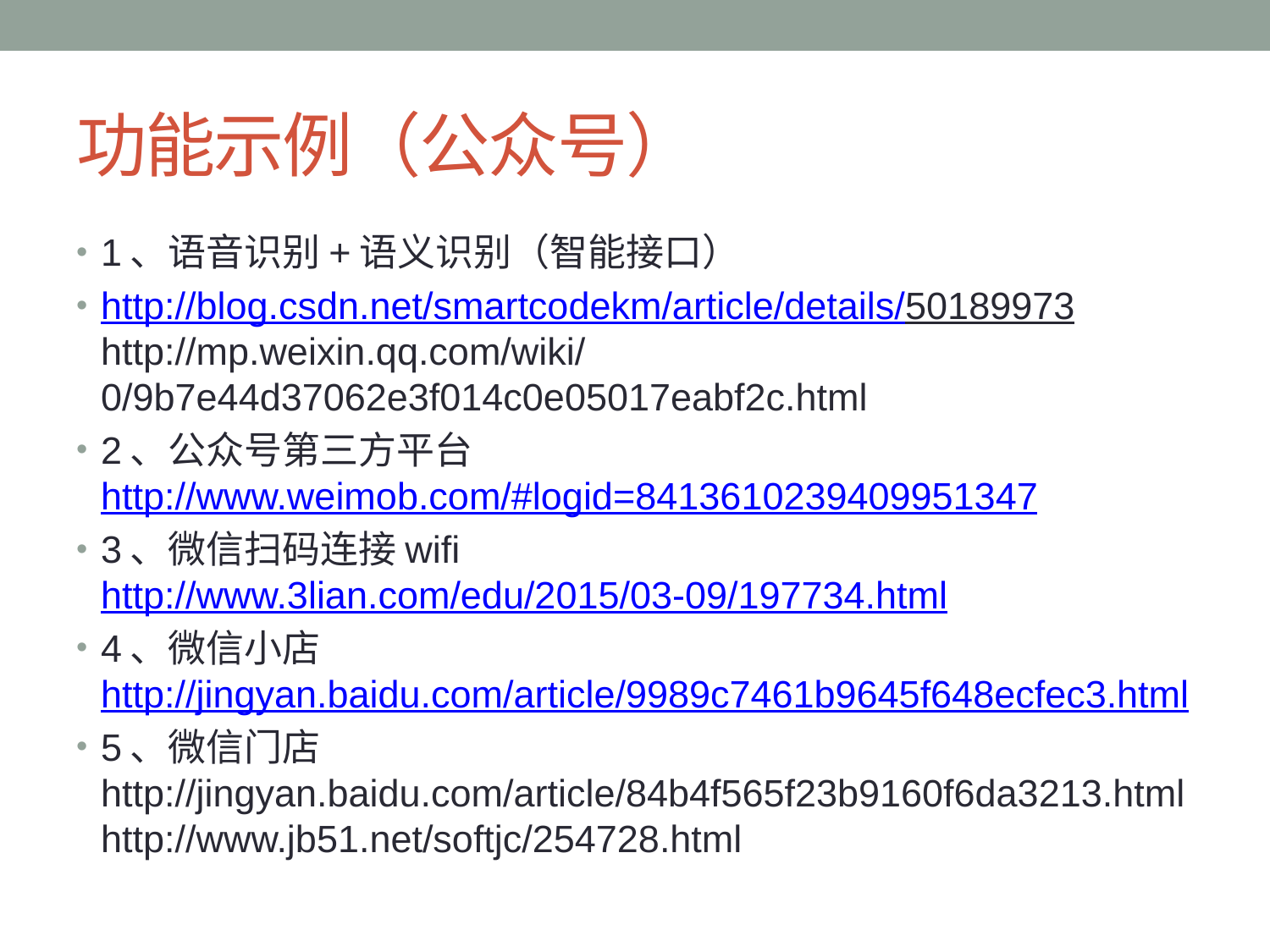

# 功能示例（公众号）
1、语音识别+语义识别（智能接口）
http://blog.csdn.net/smartcodekm/article/details/50189973
http://mp.weixin.qq.com/wiki/0/9b7e44d37062e3f014c0e05017eabf2c.html
2、公众号第三方平台
http://www.weimob.com/#logid=8413610239409951347
3、微信扫码连接wifi
http://www.3lian.com/edu/2015/03-09/197734.html
4、微信小店
http://jingyan.baidu.com/article/9989c7461b9645f648ecfec3.html
5、微信门店
http://jingyan.baidu.com/article/84b4f565f23b9160f6da3213.html
http://www.jb51.net/softjc/254728.html